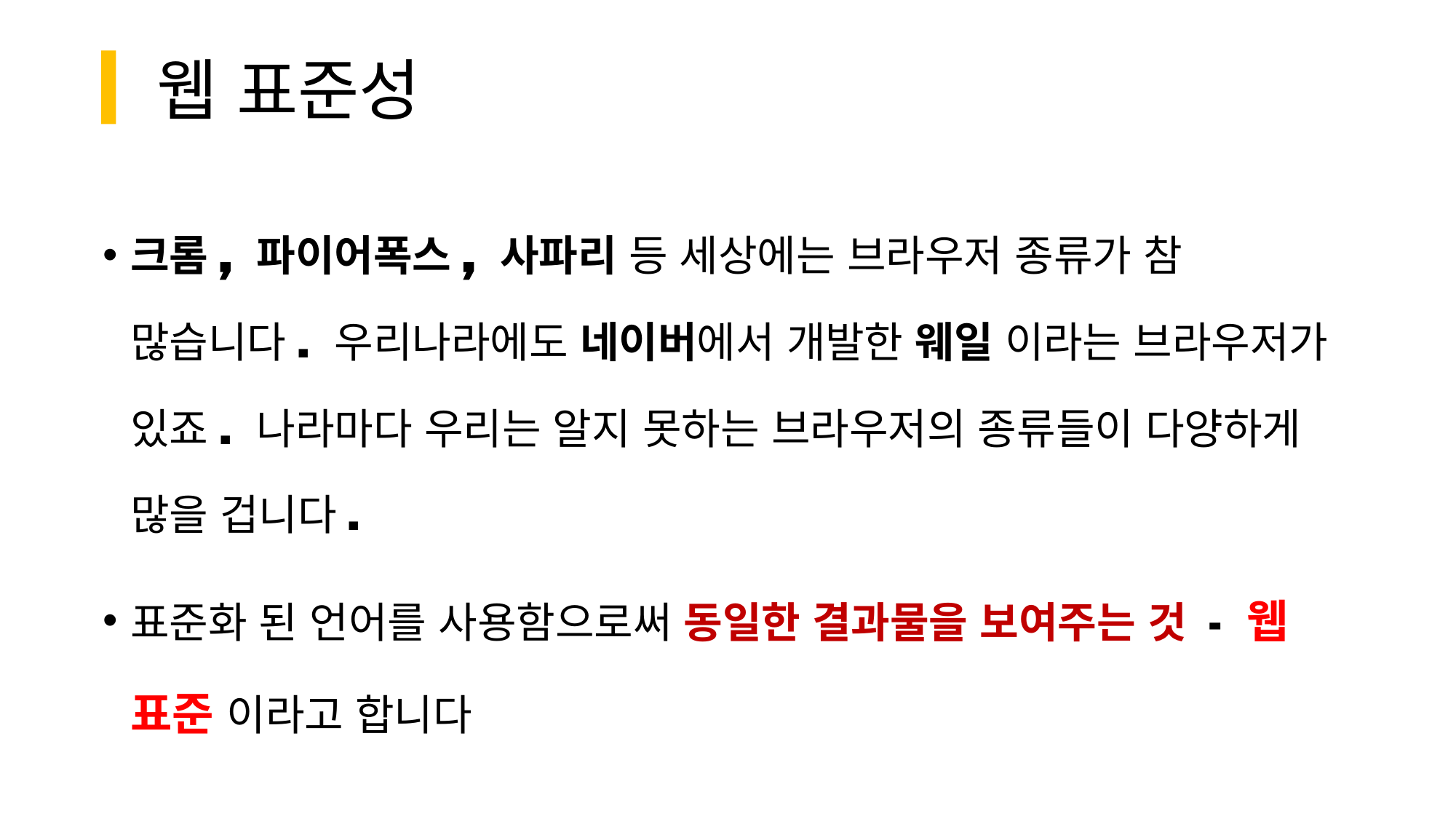

# 웹 표준성

크롬, 파이어폭스, 사파리 등 세상에는 브라우저 종류가 참 많습니다. 우리나라에도 네이버에서 개발한 웨일 이라는 브라우저가 있죠. 나라마다 우리는 알지 못하는 브라우저의 종류들이 다양하게 많을 겁니다.
표준화 된 언어를 사용함으로써 동일한 결과물을 보여주는 것 - 웹 표준 이라고 합니다